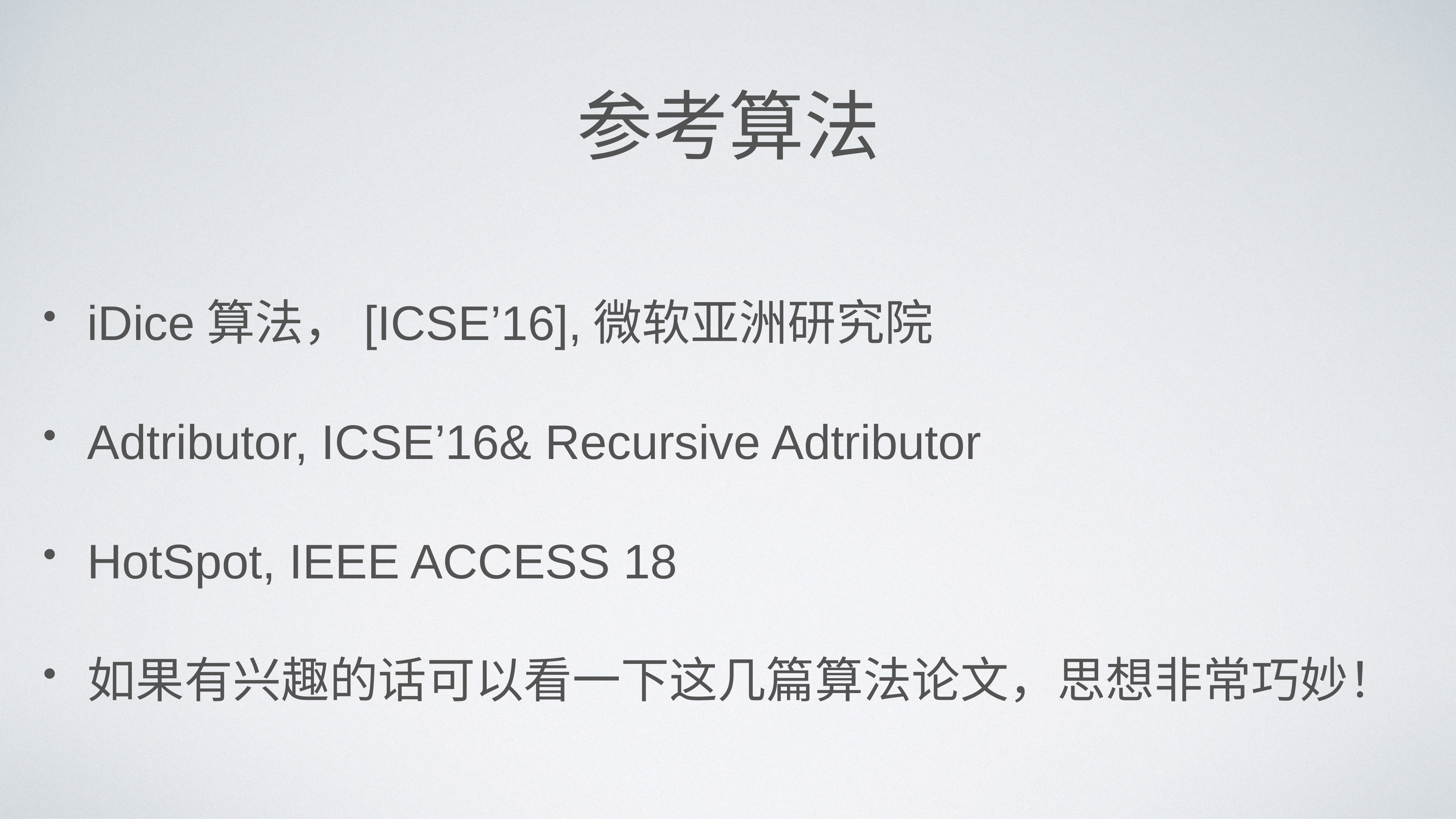

# 参考算法
iDice算法，[ICSE’16],微软亚洲研究院
Adtributor, ICSE’16& Recursive Adtributor
HotSpot, IEEE ACCESS 18
如果有兴趣的话可以看一下这几篇算法论文，思想非常巧妙！